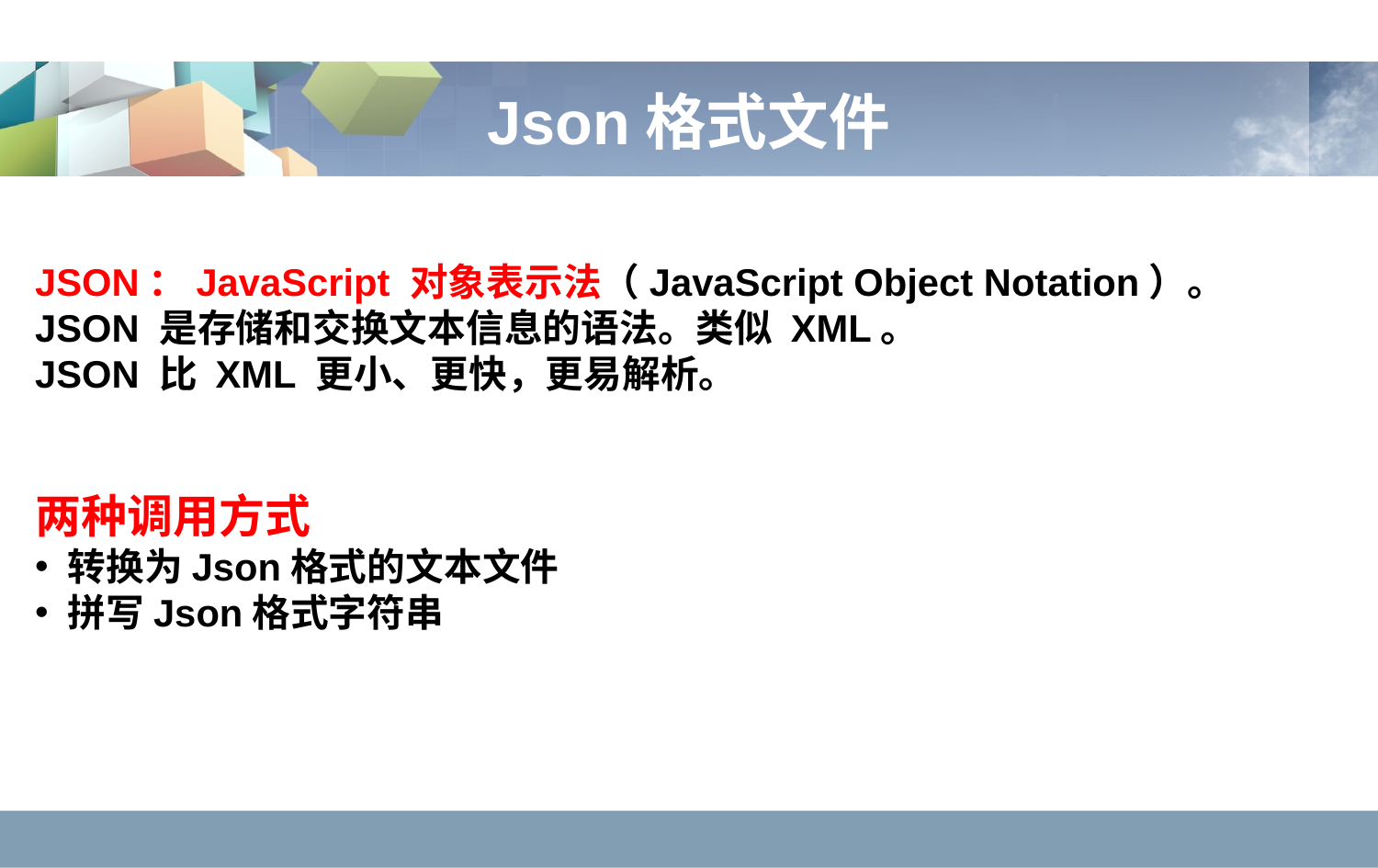

# Json格式文件
JSON：JavaScript 对象表示法（JavaScript Object Notation）。
JSON 是存储和交换文本信息的语法。类似 XML。
JSON 比 XML 更小、更快，更易解析。

两种调用方式
转换为Json格式的文本文件
拼写Json格式字符串